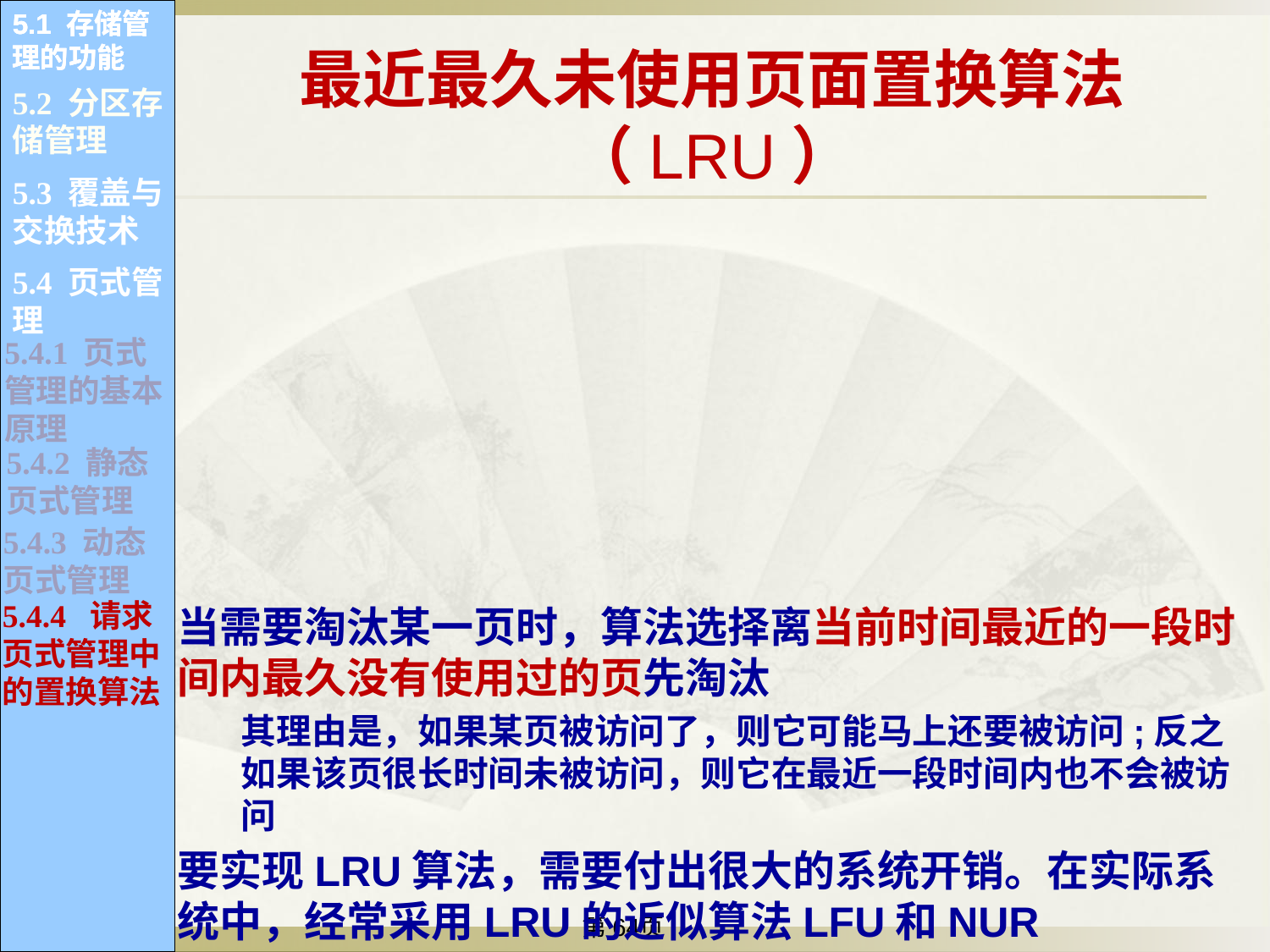

5.1 存储管理的功能

5.1 存储管理的功能
5.1 存储管理的功能
5.1 存储管理的功能

5.1 存储管理的功能

5.1 存储管理的功能
5.1 存储管理的功能
5.1 存储管理的功能

5.1 存储管理的功能

5.1 存储管理的功能
5.1 存储管理的功能
5.1 存储管理的功能
最近最久未使用页面置换算法（LRU）
5.2 分区存储管理
5.1.1 内存的分配和回收
5.1.2 内存空间的共享
5.1.2 内存空间的共享
5.3 覆盖与交换技术
当需要淘汰某一页时，算法选择离当前时间最近的一段时间内最久没有使用过的页先淘汰
其理由是，如果某页被访问了，则它可能马上还要被访问;反之如果该页很长时间未被访问，则它在最近一段时间内也不会被访问
要实现LRU算法，需要付出很大的系统开销。在实际系统中，经常采用LRU的近似算法LFU和NUR
5.1.3 存储保护
5.1.3 存储保护
5.4 页式管理
5.1.4 内存空间的扩充
5.4.1 页式管理的基本原理
5.4.2 静态页式管理
5.4.3 动态页式管理
5.4.4  请求页式管理中的置换算法